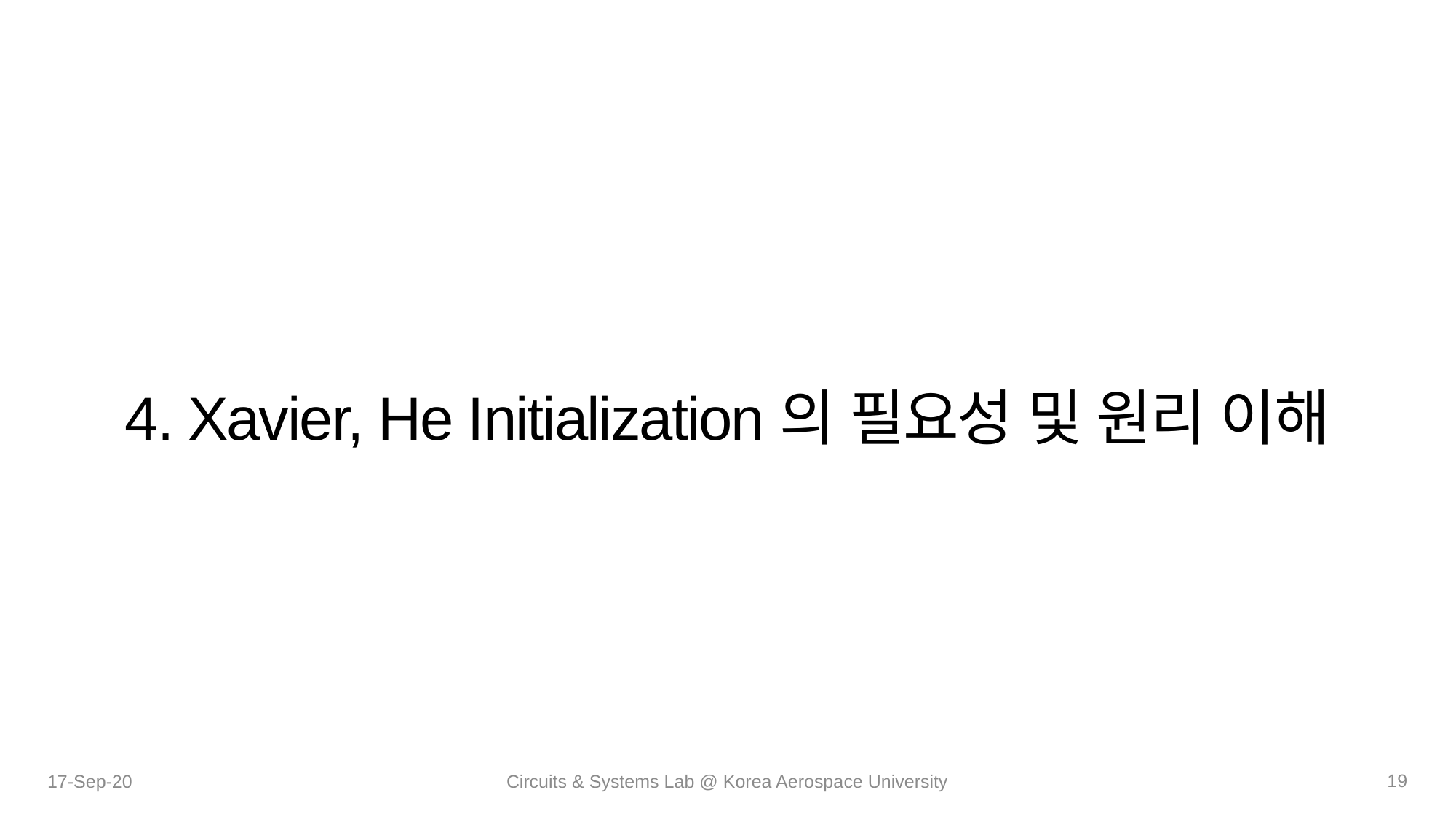

# 4. Xavier, He Initialization의 필요성 및 원리 이해
19
17-Sep-20
Circuits & Systems Lab @ Korea Aerospace University